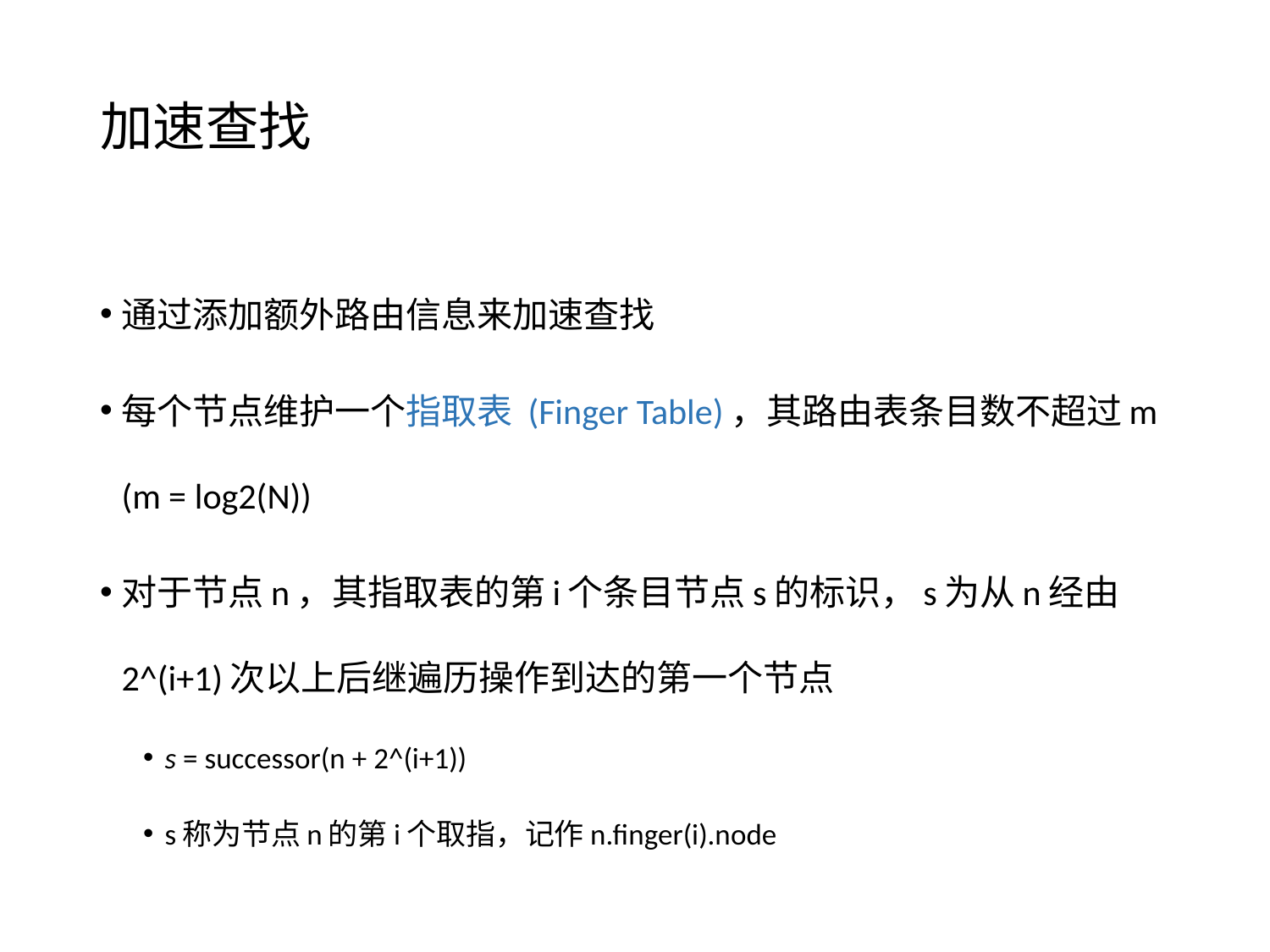

# 加速查找
通过添加额外路由信息来加速查找
每个节点维护一个指取表 (Finger Table)，其路由表条目数不超过m (m = log2(N))
对于节点n，其指取表的第i个条目节点s的标识，s为从n经由2^(i+1)次以上后继遍历操作到达的第一个节点
s = successor(n + 2^(i+1))
s称为节点n的第i个取指，记作n.finger(i).node
60